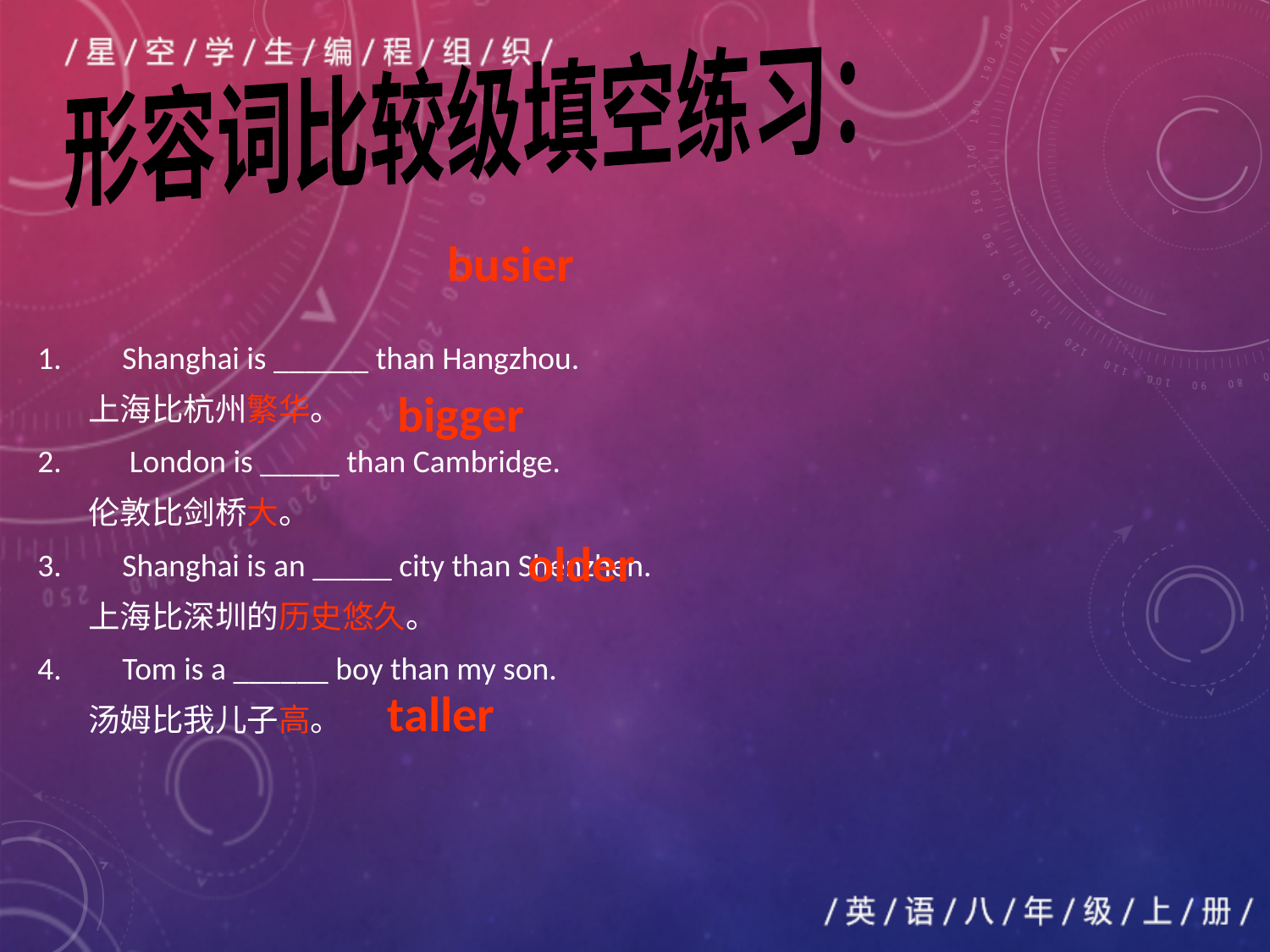

形容词比较级填空练习：
Shanghai is ______ than Hangzhou.
      上海比杭州繁华。
 London is _____ than Cambridge.
      伦敦比剑桥大。
Shanghai is an _____ city than Shenzhen.
      上海比深圳的历史悠久。
Tom is a ______ boy than my son.
      汤姆比我儿子高。
busier
bigger
older
taller